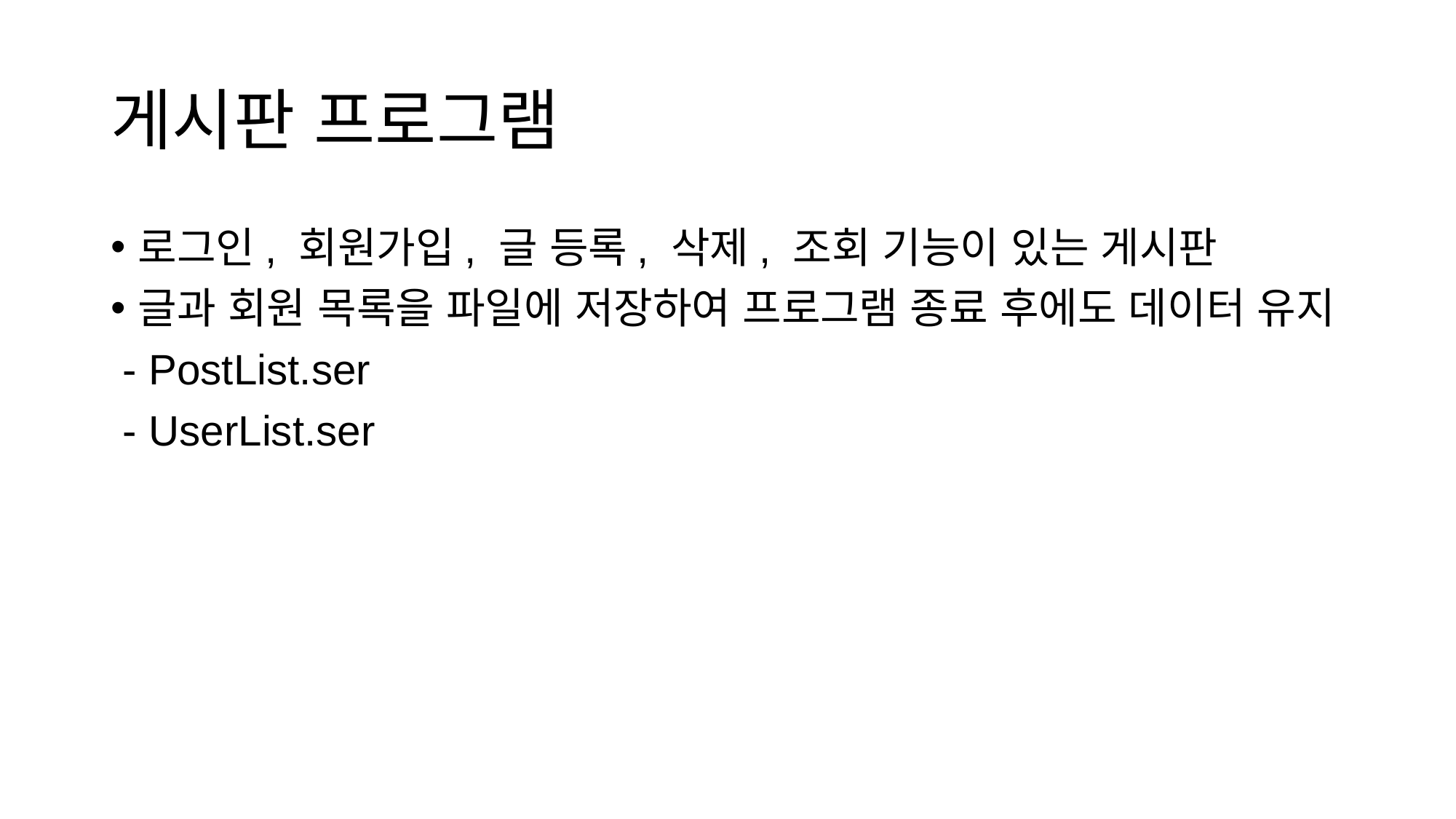

# 게시판 프로그램
로그인, 회원가입, 글 등록, 삭제, 조회 기능이 있는 게시판
글과 회원 목록을 파일에 저장하여 프로그램 종료 후에도 데이터 유지
 - PostList.ser
 - UserList.ser